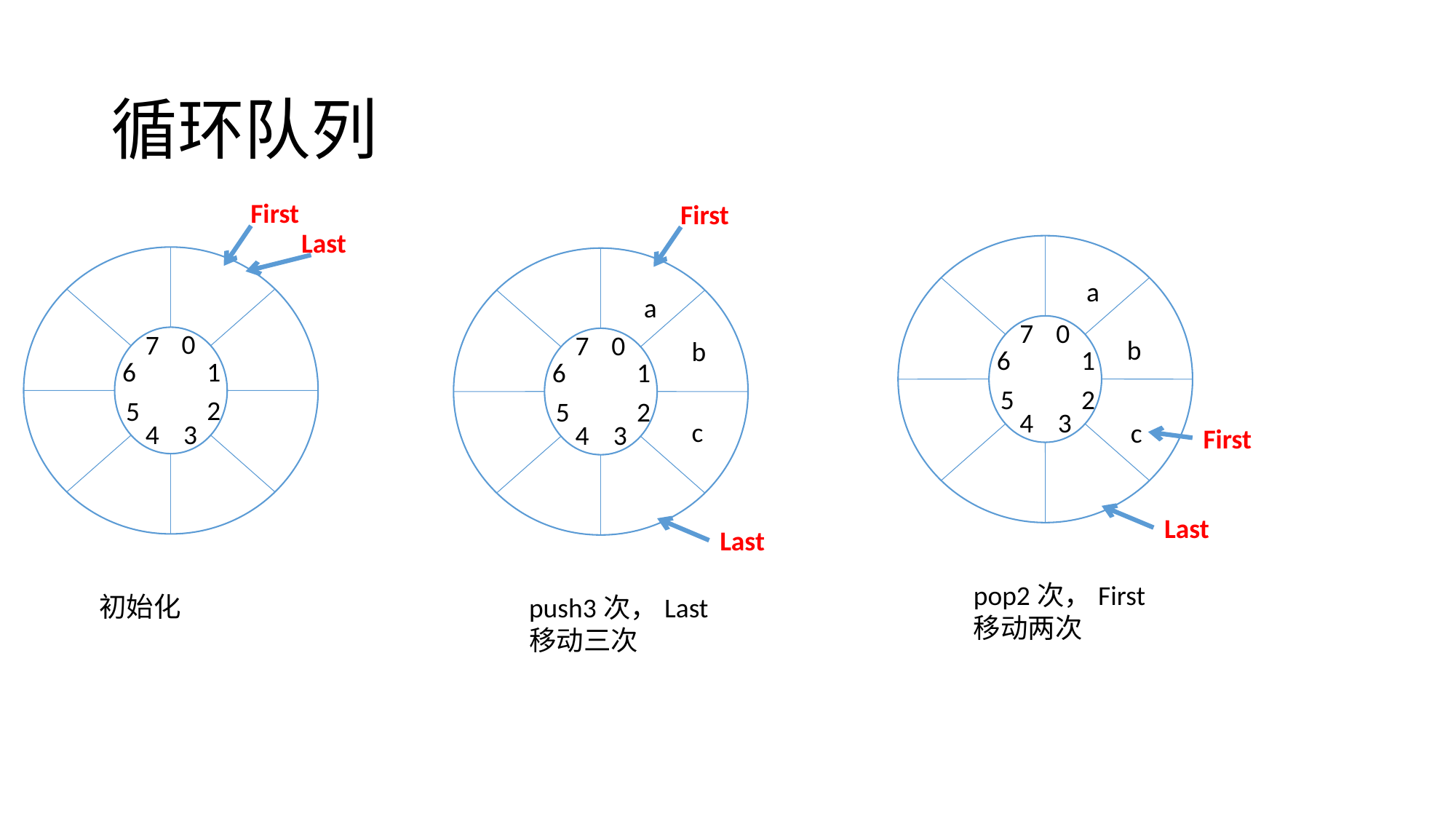

# 循环队列
First
Last

0
7
6
1
2
5
4
3
初始化
First

0
7
6
1
2
5
4
3
Last
push3次，Last移动三次
a
b
c

0
7
6
1
2
5
4
3
First
Last
pop2次，First移动两次
a
b
c